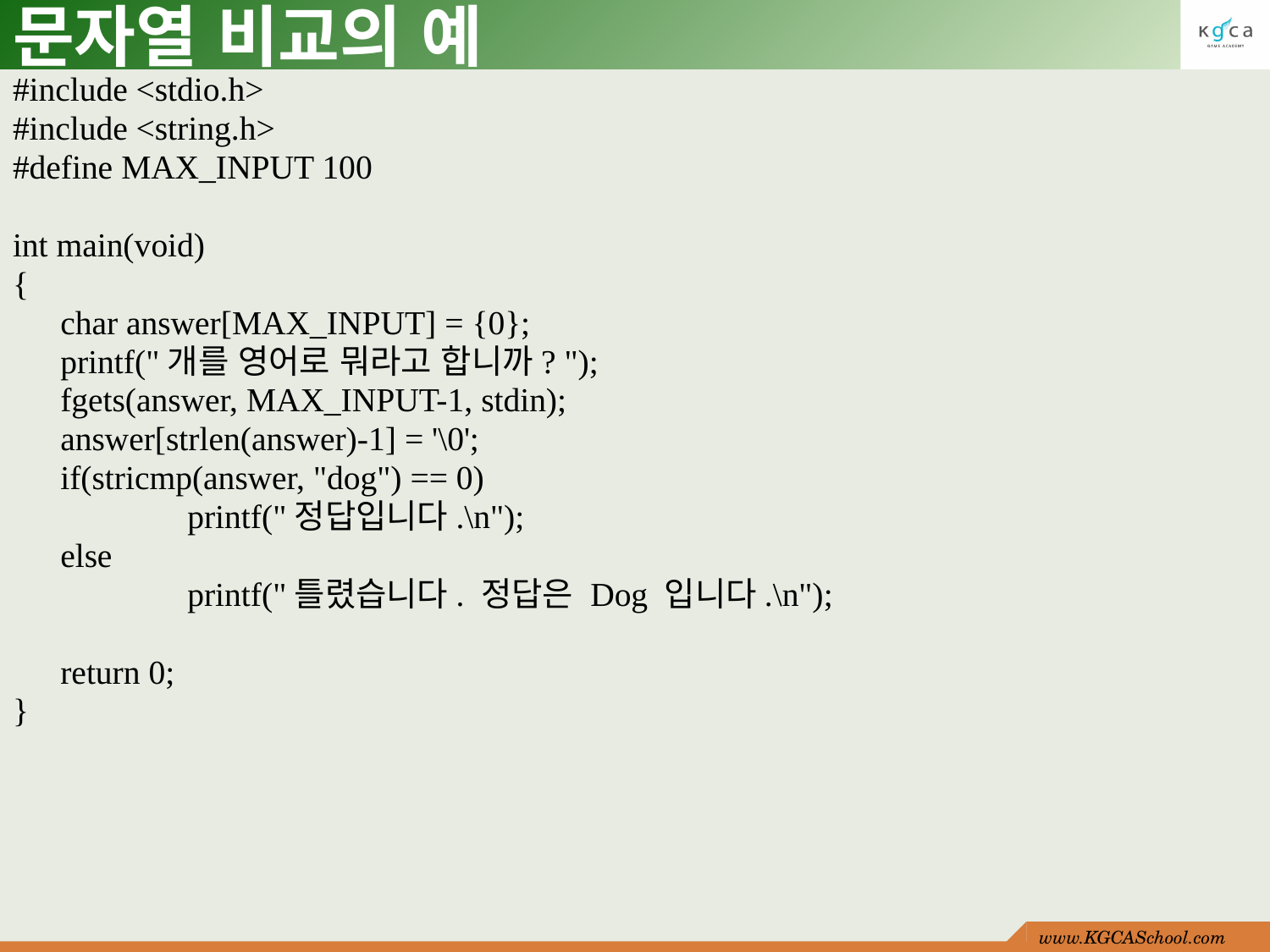

# 문자열 비교의 예
#include <stdio.h>
#include <string.h>
#define MAX_INPUT 100

int main(void)
{
	char answer[MAX_INPUT] = {0};
	printf("개를 영어로 뭐라고 합니까? ");
	fgets(answer, MAX_INPUT-1, stdin);
	answer[strlen(answer)-1] = '\0';
	if(stricmp(answer, "dog") == 0)
		printf("정답입니다.\n");
	else
		printf("틀렸습니다. 정답은 Dog 입니다.\n");

	return 0;
}